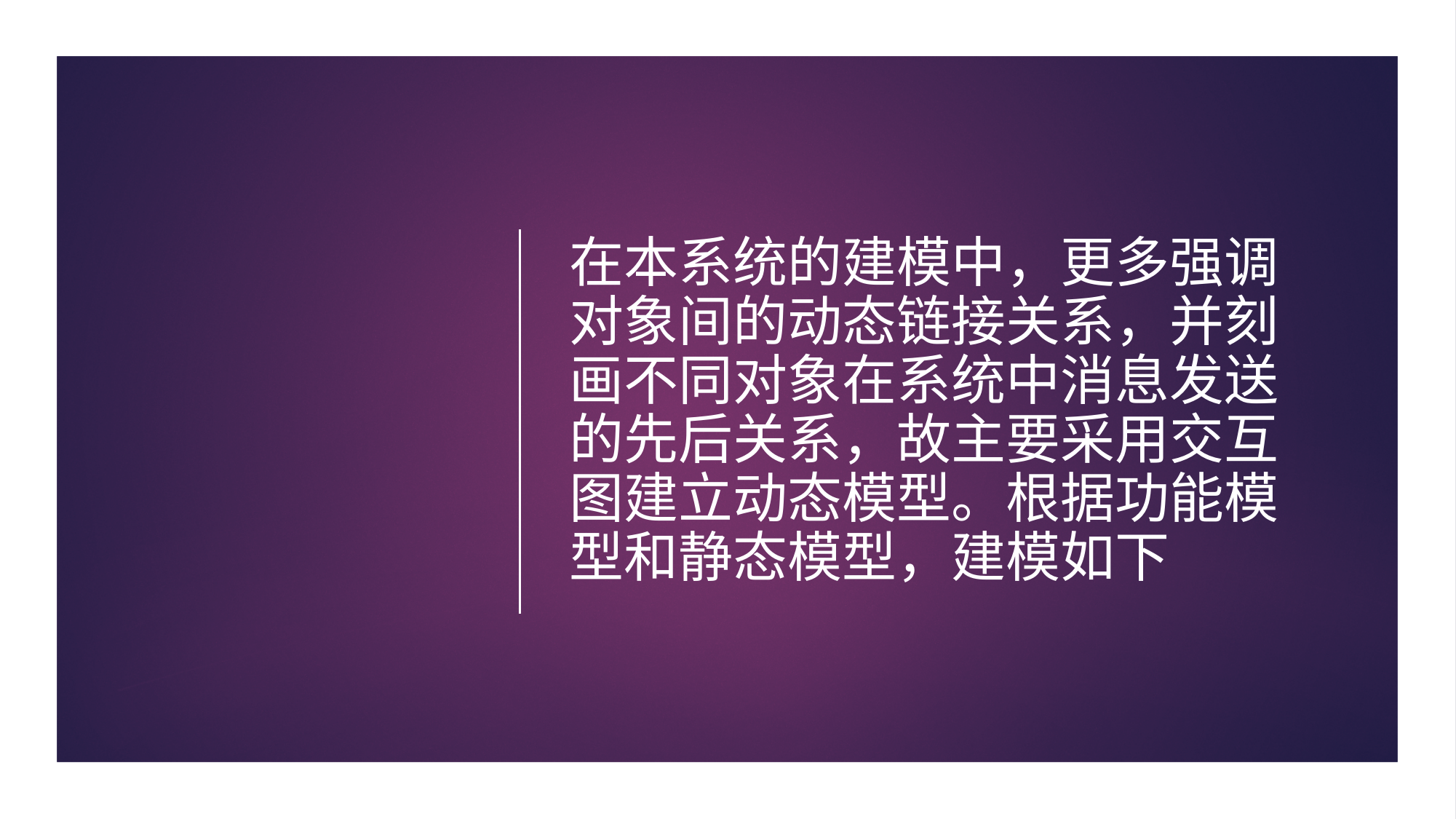

在本系统的建模中，更多强调对象间的动态链接关系，并刻画不同对象在系统中消息发送的先后关系，故主要采用交互图建立动态模型。根据功能模型和静态模型，建模如下